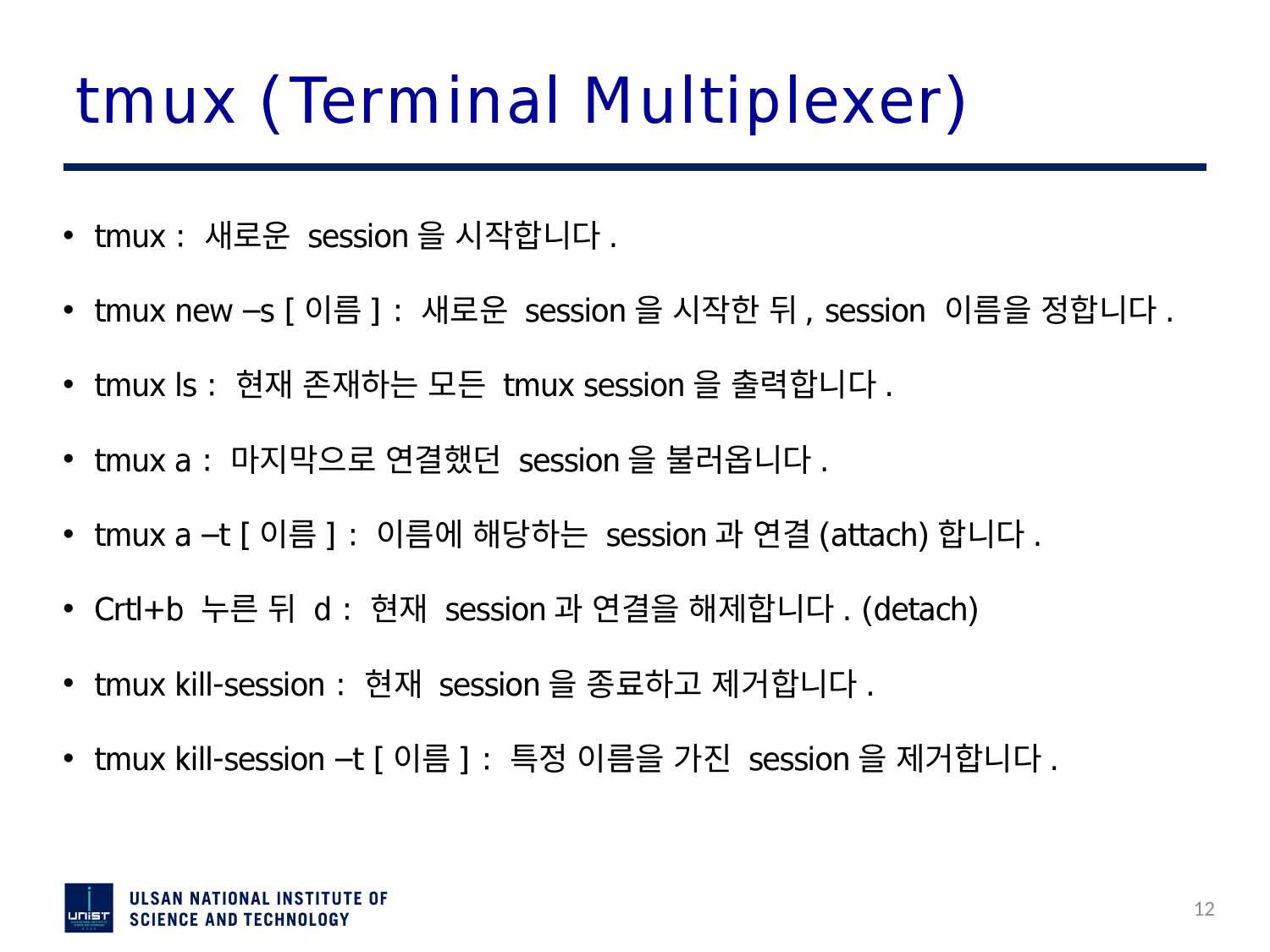

# tmux (Terminal Multiplexer)
tmux : 새로운 session을 시작합니다.
tmux new –s [이름] : 새로운 session을 시작한 뒤, session 이름을 정합니다.
tmux ls : 현재 존재하는 모든 tmux session을 출력합니다.
tmux a : 마지막으로 연결했던 session을 불러옵니다.
tmux a –t [이름] : 이름에 해당하는 session과 연결(attach)합니다.
Crtl+b 누른 뒤 d : 현재 session과 연결을 해제합니다. (detach)
tmux kill-session : 현재 session을 종료하고 제거합니다.
tmux kill-session –t [이름] : 특정 이름을 가진 session을 제거합니다.